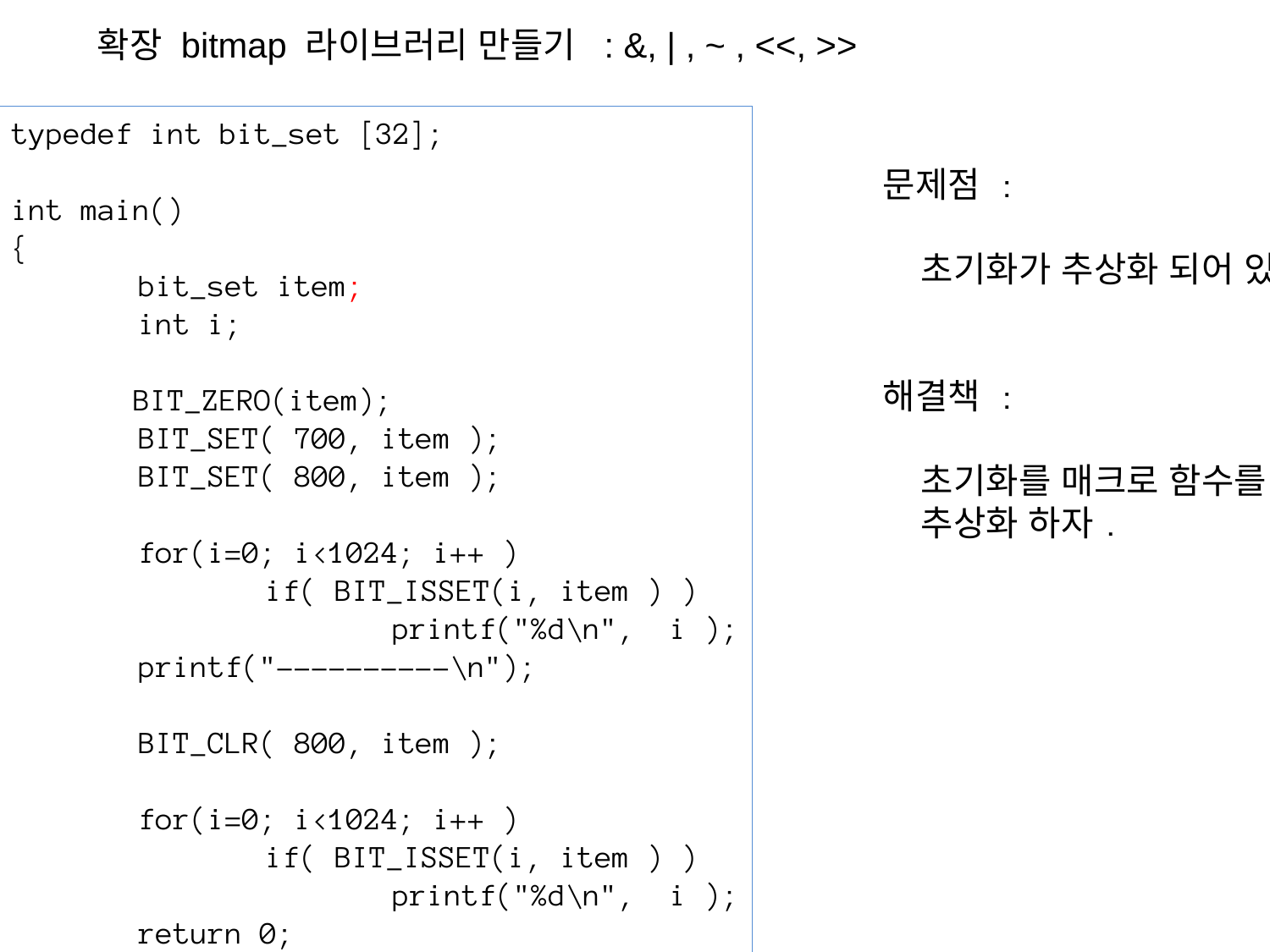

확장 bitmap 라이브러리 만들기  : &, | , ~ , <<, >>
typedef int bit_set [32];

int main()
{
	bit_set item;
	int i;

       BIT_ZERO(item);
	BIT_SET( 700, item );
	BIT_SET( 800, item );

	for(i=0; i<1024; i++ )
		if( BIT_ISSET(i, item ) )
			printf("%d\n",  i );
	printf("----------\n");

	BIT_CLR( 800, item );

	for(i=0; i<1024; i++ )
		if( BIT_ISSET(i, item ) )
			printf("%d\n",  i );
	return 0;
}
문제점 :

   초기화가 추상화 되어 있지 않다.

해결책 :

   초기화를 매크로 함수를 이용하여
   추상화 하자.